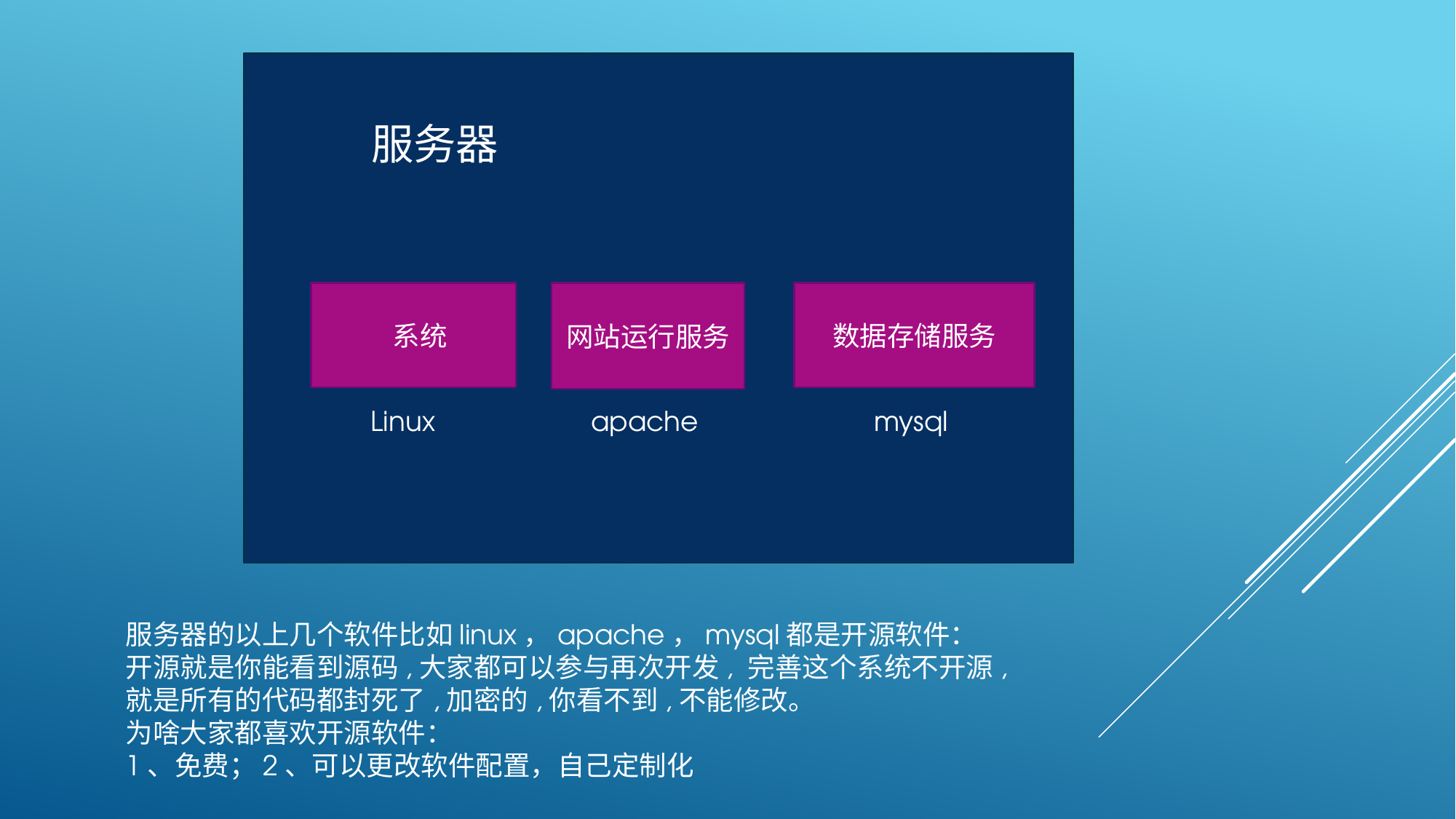

服务器
 系统
网站运行服务
数据存储服务
Linux
apache
mysql
服务器的以上几个软件比如linux，apache，mysql都是开源软件：
开源就是你能看到源码,大家都可以参与再次开发, 完善这个系统不开源,就是所有的代码都封死了,加密的,你看不到,不能修改。
为啥大家都喜欢开源软件：
1、免费；2、可以更改软件配置，自己定制化